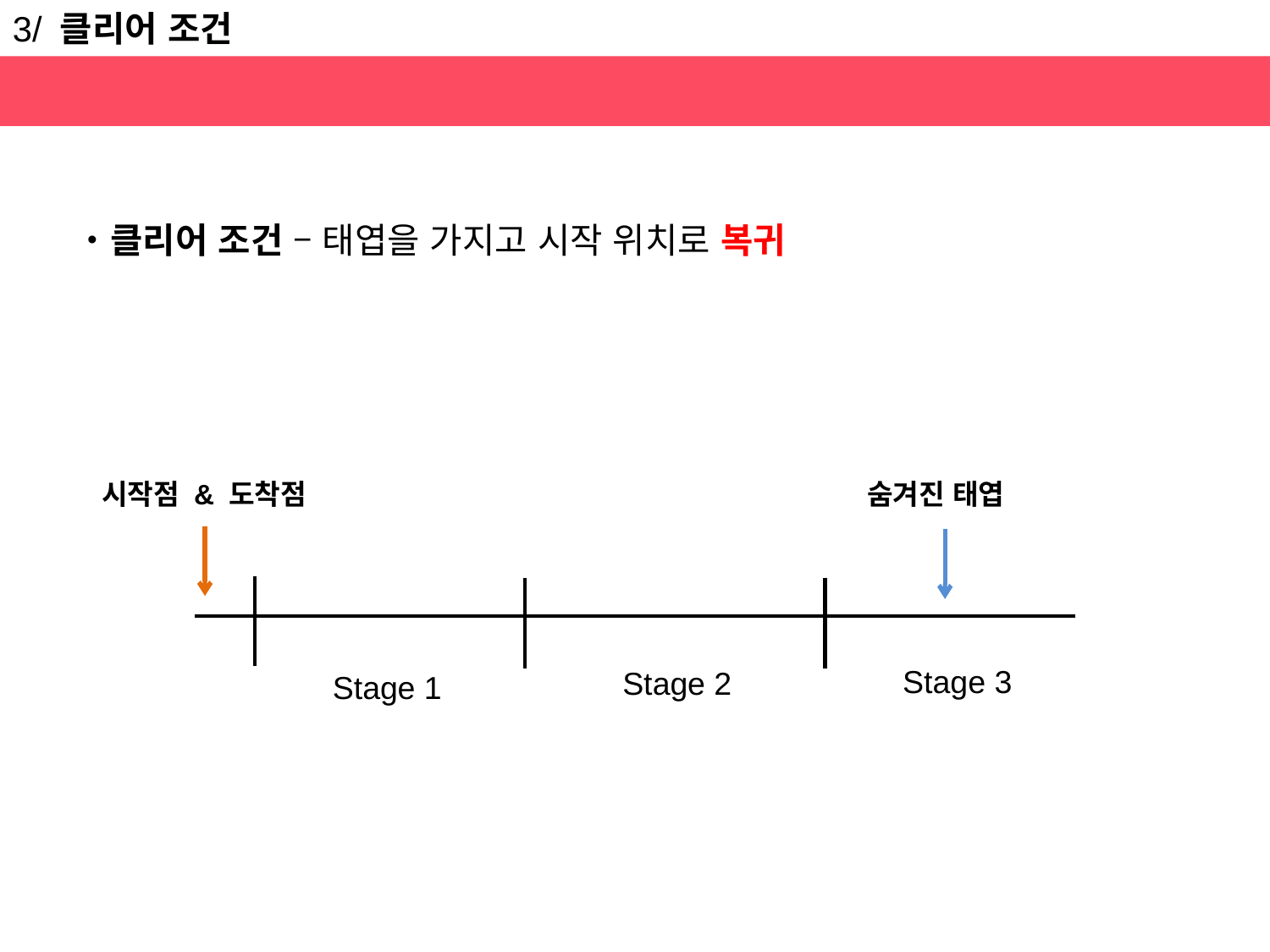

3/ 클리어 조건

 클리어 조건 – 태엽을 가지고 시작 위치로 복귀
시작점 & 도착점
숨겨진 태엽
Stage 3
Stage 2
Stage 1